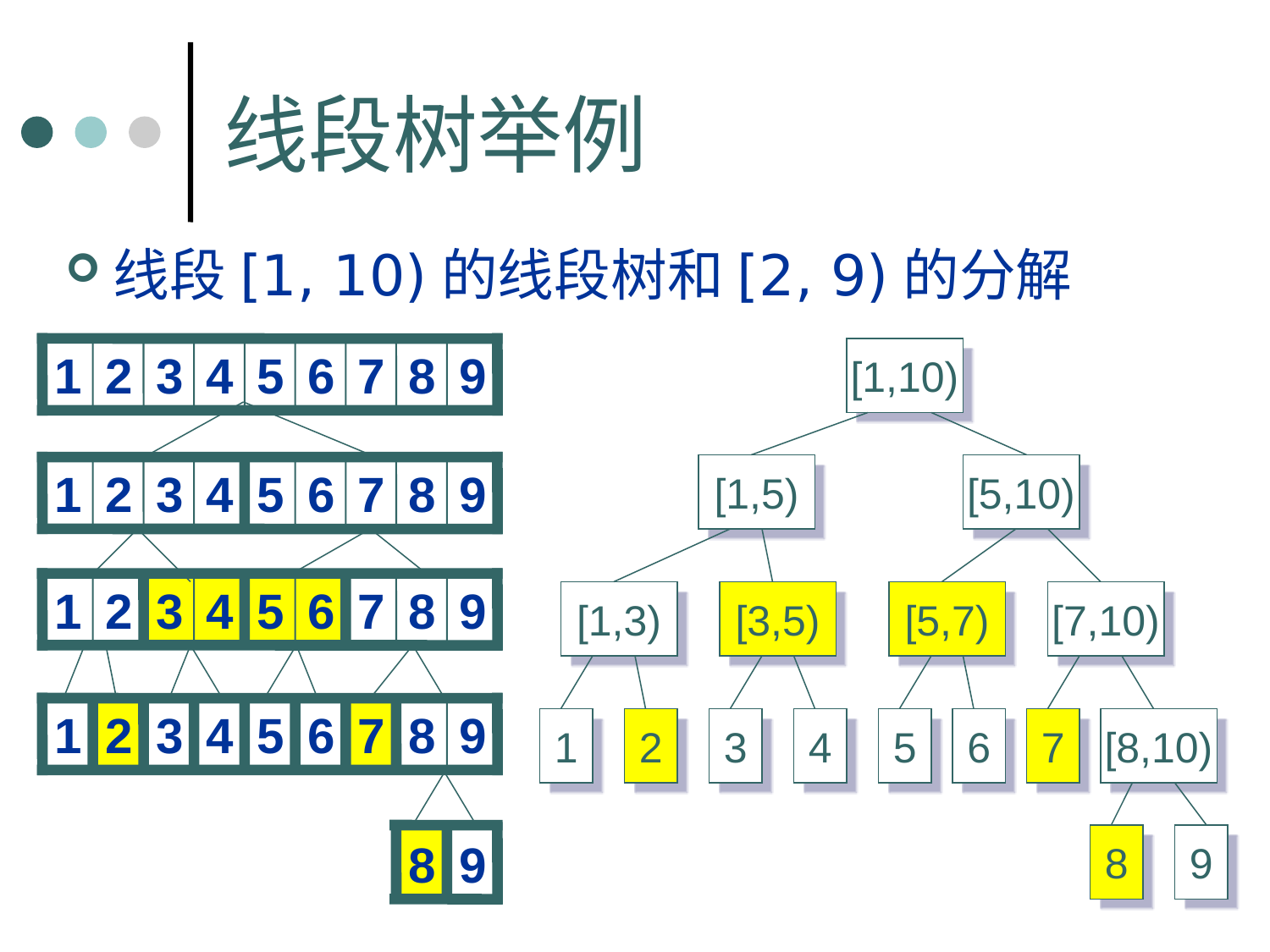

# 线段树举例
线段[1, 10)的线段树和[2, 9)的分解

1

2

3

4

5

6

7

8

9

[1,10)

[1,5)
[5,10)
1

2

3

4

5

6

7

8

9

1

2

3

4

5

6

7

8

9

[1,3)
[3,5)
[5,7)
[7,10)

1

2

3

4

5

6

7

8

9

1
2
3
4
5
6
7
[8,10)

8
9
8

9